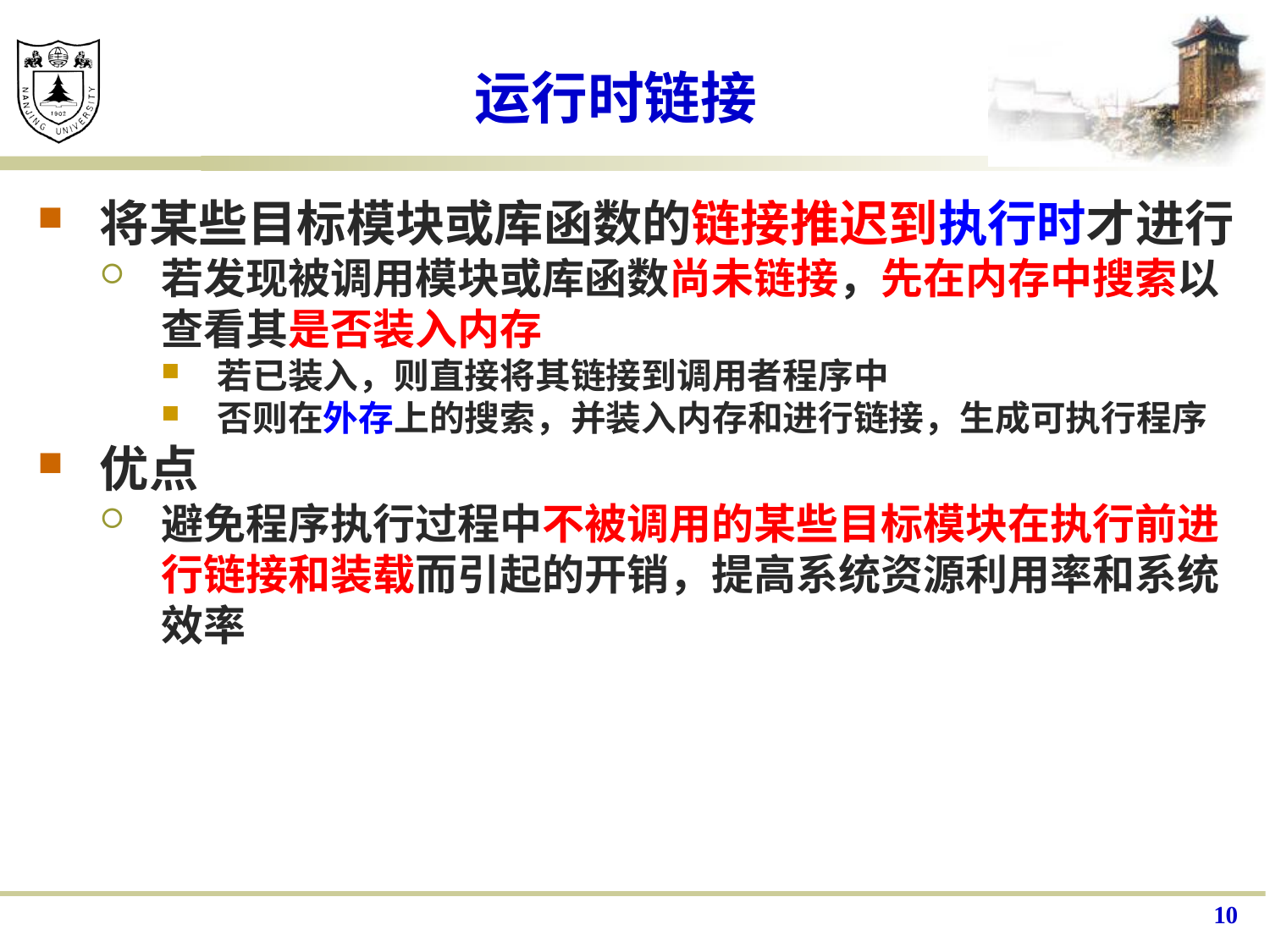

# 运行时链接
将某些目标模块或库函数的链接推迟到执行时才进行
若发现被调用模块或库函数尚未链接，先在内存中搜索以查看其是否装入内存
若已装入，则直接将其链接到调用者程序中
否则在外存上的搜索，并装入内存和进行链接，生成可执行程序
优点
避免程序执行过程中不被调用的某些目标模块在执行前进行链接和装载而引起的开销，提高系统资源利用率和系统效率
10